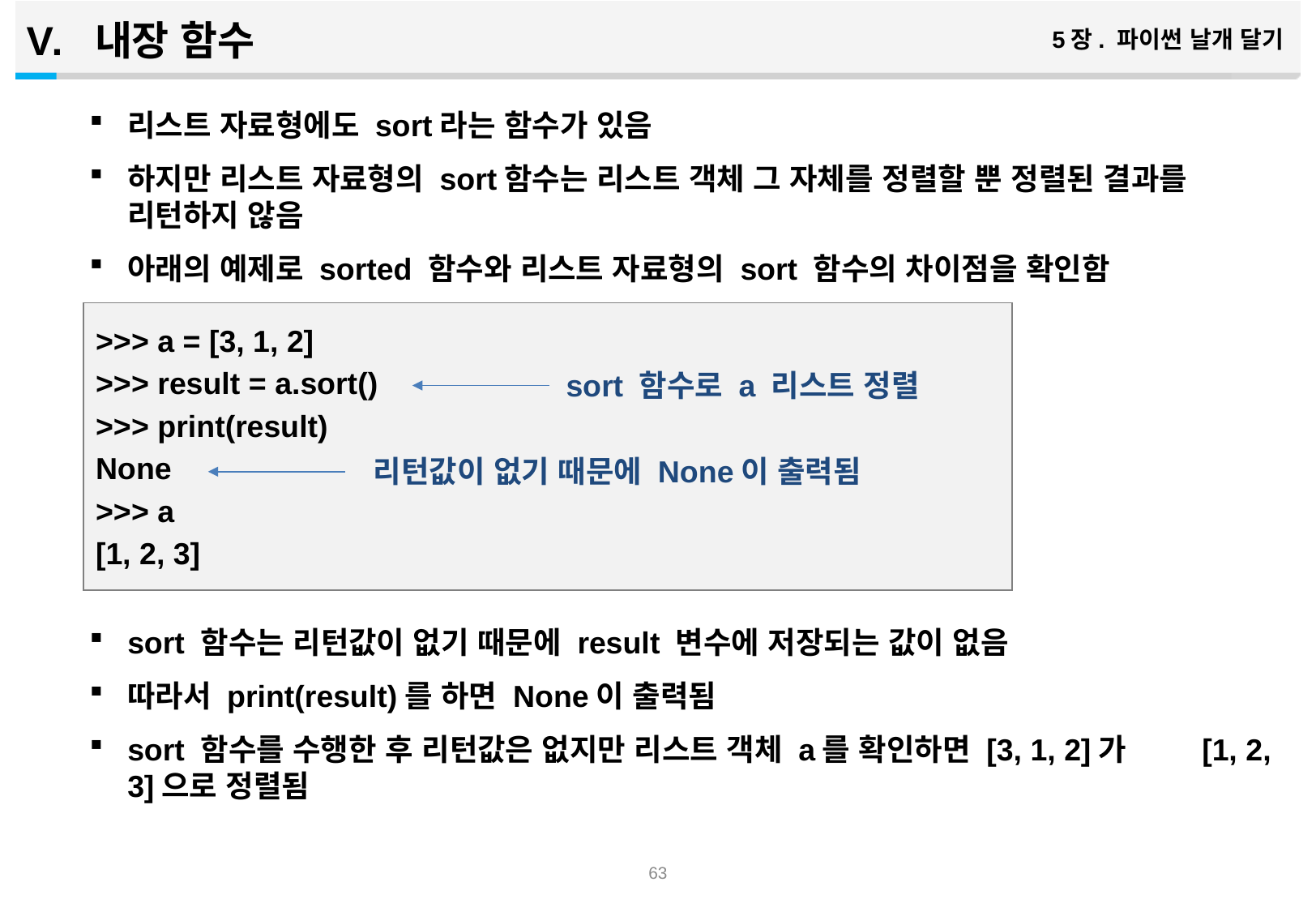

내장 함수
5장. 파이썬 날개 달기
리스트 자료형에도 sort라는 함수가 있음
하지만 리스트 자료형의 sort함수는 리스트 객체 그 자체를 정렬할 뿐 정렬된 결과를 리턴하지 않음
아래의 예제로 sorted 함수와 리스트 자료형의 sort 함수의 차이점을 확인함

sort 함수는 리턴값이 없기 때문에 result 변수에 저장되는 값이 없음
따라서 print(result)를 하면 None이 출력됨
sort 함수를 수행한 후 리턴값은 없지만 리스트 객체 a를 확인하면 [3, 1, 2]가        [1, 2, 3]으로 정렬됨
>>> a = [3, 1, 2]
>>> result = a.sort()
>>> print(result)
None
>>> a
[1, 2, 3]
sort 함수로 a 리스트 정렬
리턴값이 없기 때문에 None이 출력됨
63